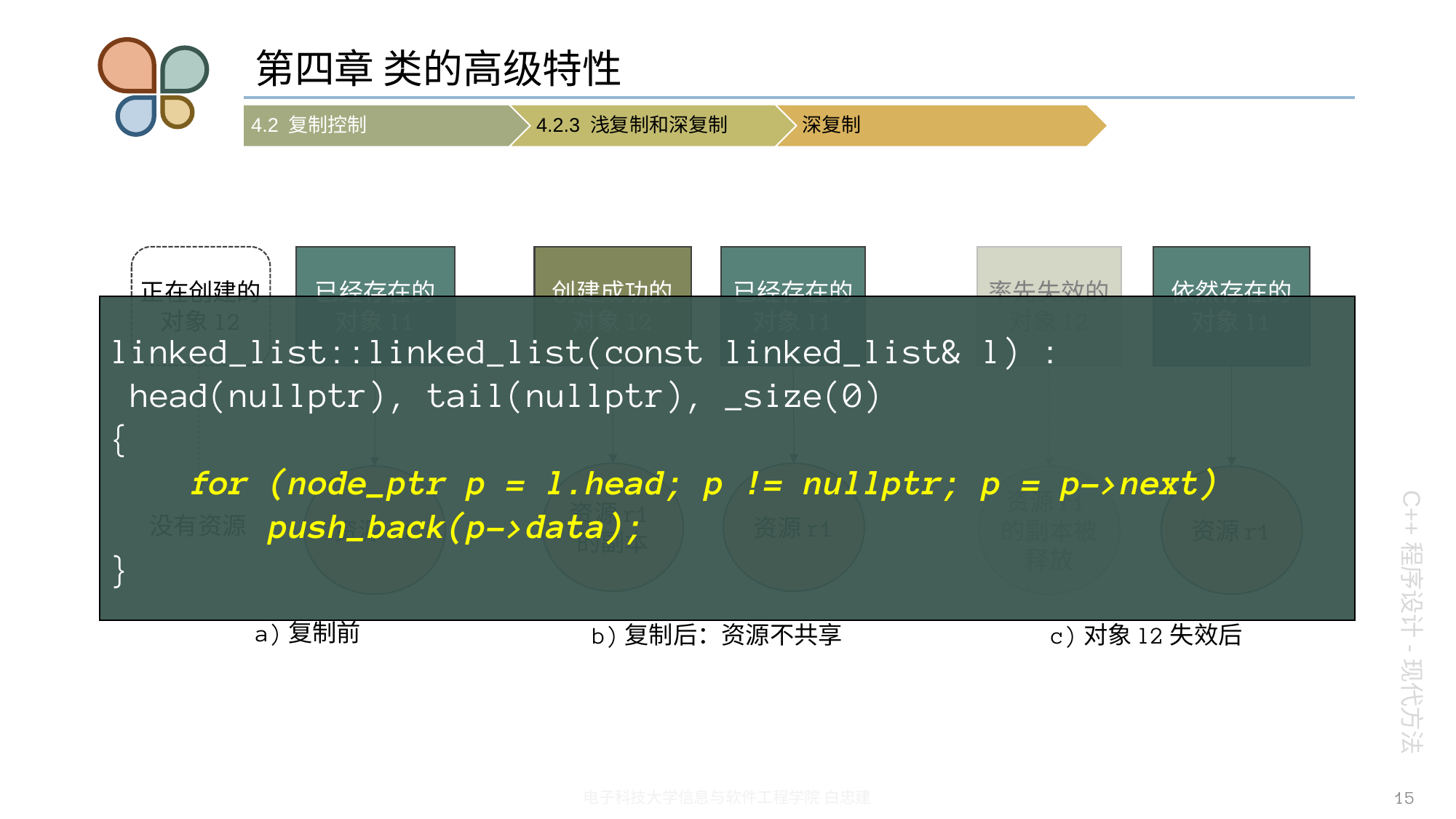

# 第四章 类的高级特性
4.2 复制控制
4.2.3 浅复制和深复制
深复制
率先失效的对象l2
正在创建的对象l2
已经存在的对象l1
创建成功的对象l2
已经存在的对象l1
依然存在的对象l1
资源r1
资源r1
资源r1的副本被释放
没有资源
a)复制前
b)复制后：资源不共享
c)对象l2失效后
linked_list::linked_list(const linked_list& l) :
 head(nullptr), tail(nullptr), _size(0)
{
    for (node_ptr p = l.head; p != nullptr; p = p->next)
        push_back(p->data);
}

资源r1的副本
资源r1
15